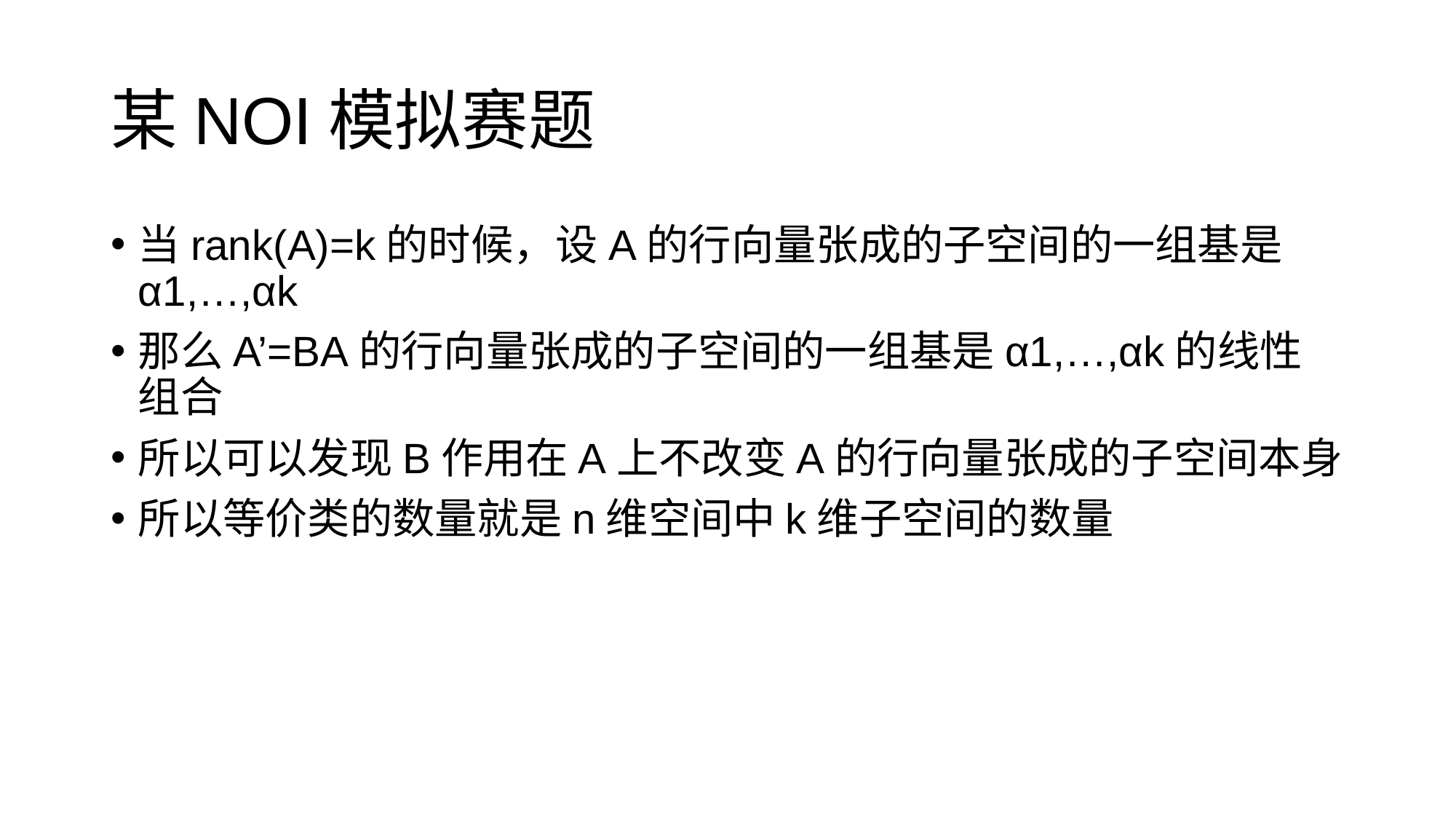

# 某NOI模拟赛题
当rank(A)=k的时候，设A的行向量张成的子空间的一组基是α1,…,αk
那么A’=BA的行向量张成的子空间的一组基是α1,…,αk的线性组合
所以可以发现B作用在A上不改变A的行向量张成的子空间本身
所以等价类的数量就是n维空间中k维子空间的数量